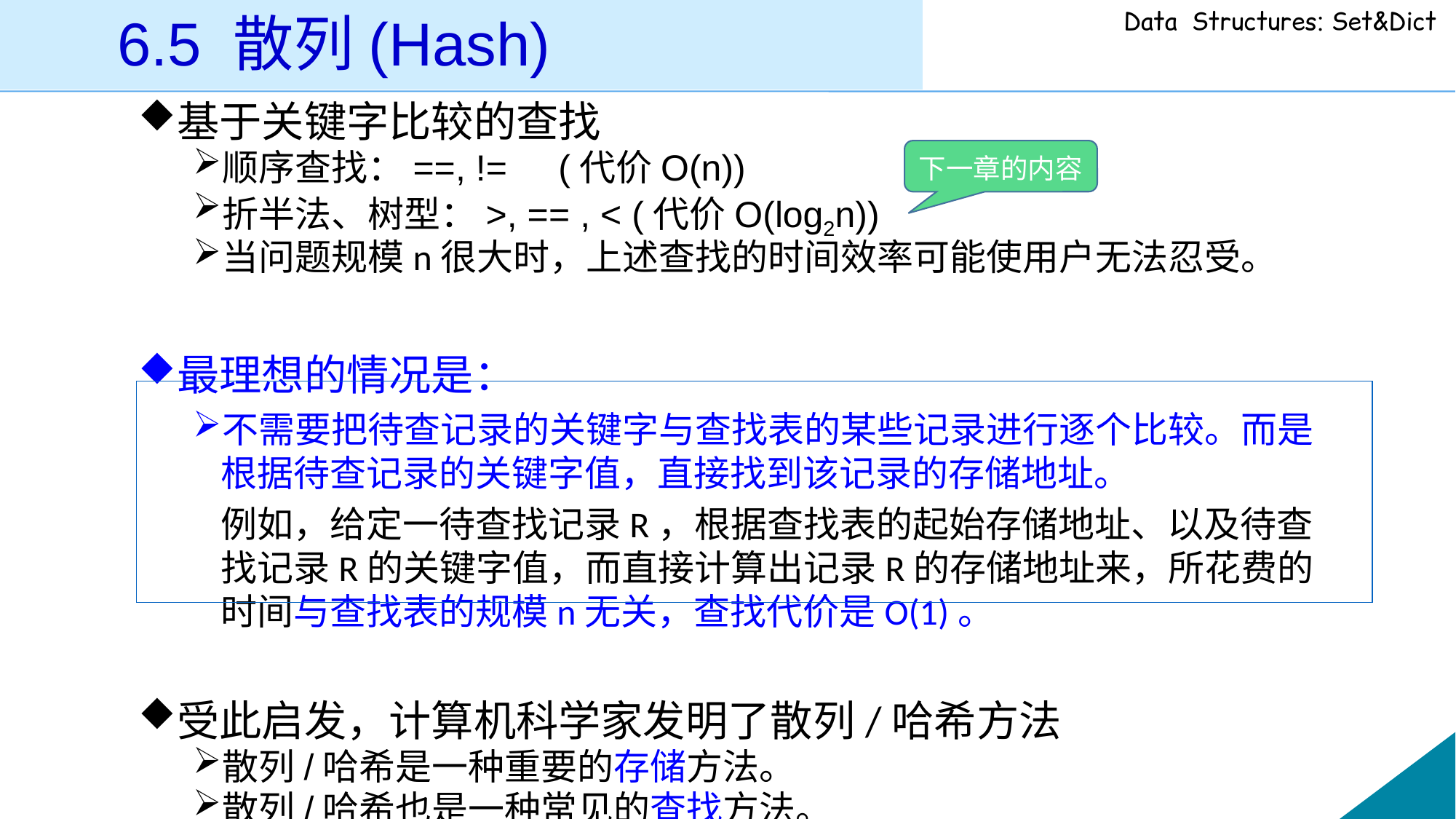

# 6.5 散列(Hash)
基于关键字比较的查找
顺序查找：==, !=	 (代价O(n))
折半法、树型：>, == , < (代价O(log2n))
当问题规模n很大时，上述查找的时间效率可能使用户无法忍受。

最理想的情况是：
不需要把待查记录的关键字与查找表的某些记录进行逐个比较。而是根据待查记录的关键字值，直接找到该记录的存储地址。
	例如，给定一待查找记录R，根据查找表的起始存储地址、以及待查找记录R的关键字值，而直接计算出记录R的存储地址来，所花费的时间与查找表的规模n无关，查找代价是O(1)。

受此启发，计算机科学家发明了散列/哈希方法
散列/哈希是一种重要的存储方法。
散列/哈希也是一种常见的查找方法。
下一章的内容